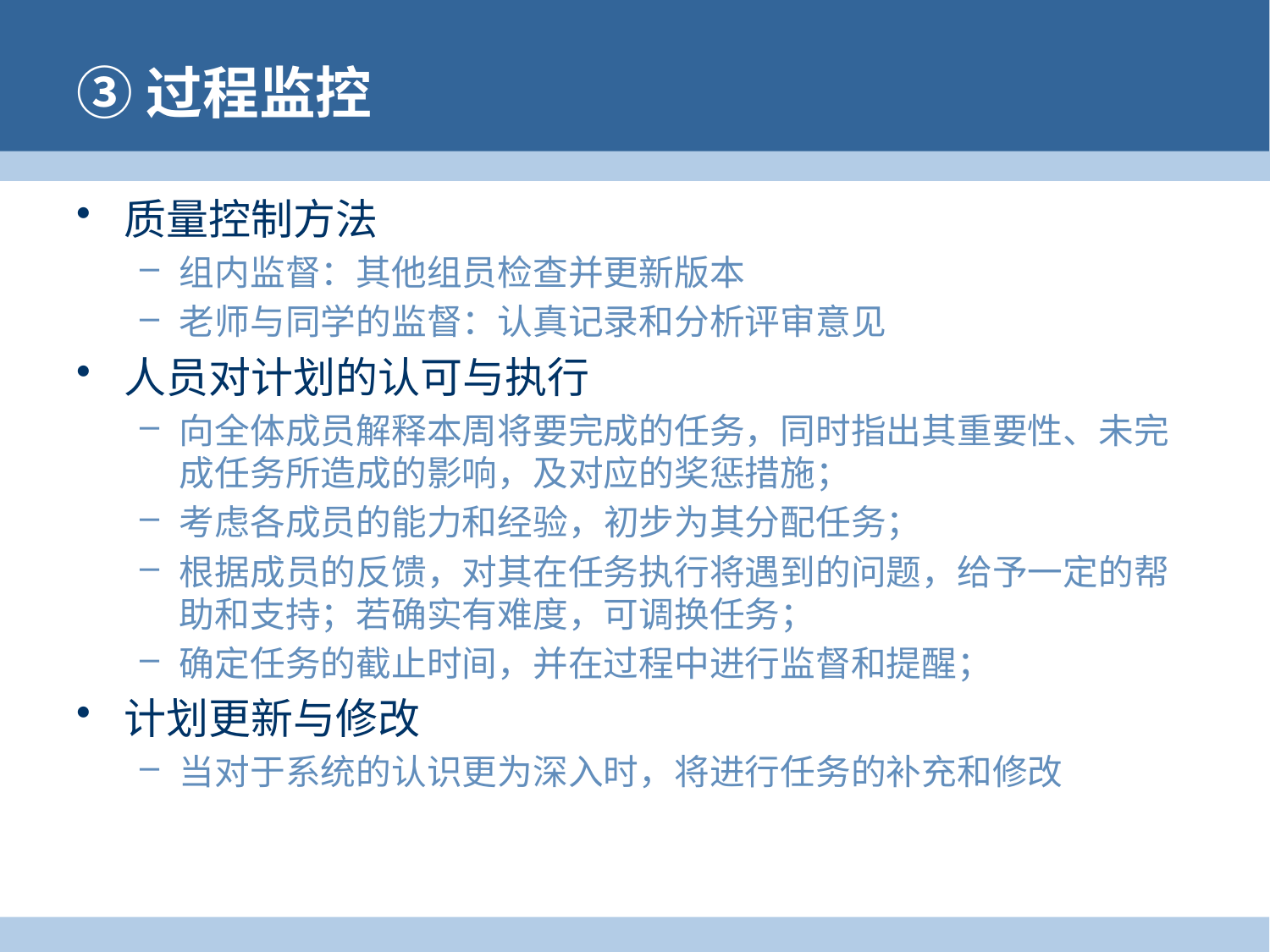

# ③过程监控
质量控制方法
组内监督：其他组员检查并更新版本
老师与同学的监督：认真记录和分析评审意见
人员对计划的认可与执行
向全体成员解释本周将要完成的任务，同时指出其重要性、未完成任务所造成的影响，及对应的奖惩措施；
考虑各成员的能力和经验，初步为其分配任务；
根据成员的反馈，对其在任务执行将遇到的问题，给予一定的帮助和支持；若确实有难度，可调换任务；
确定任务的截止时间，并在过程中进行监督和提醒；
计划更新与修改
当对于系统的认识更为深入时，将进行任务的补充和修改